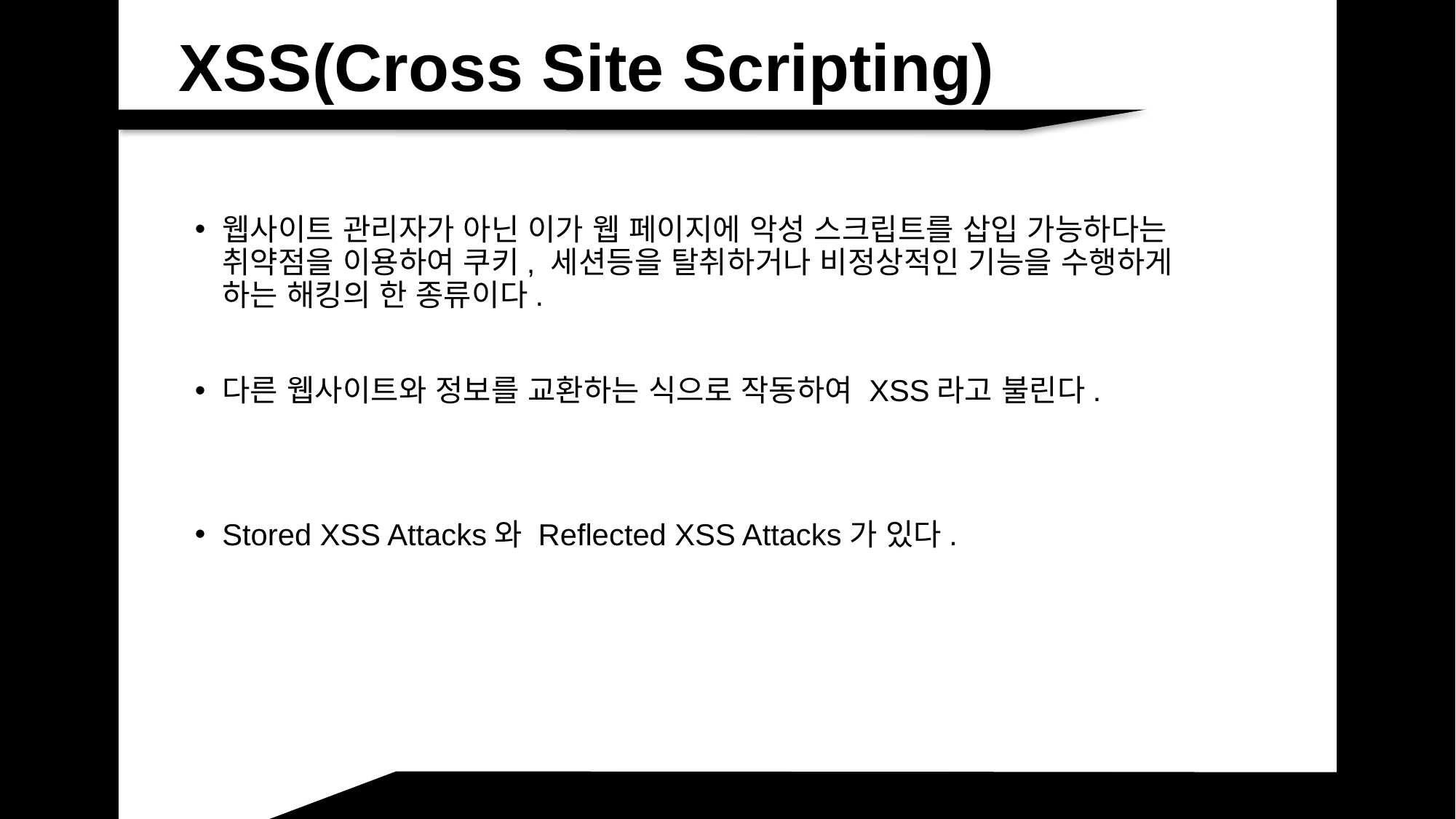

XSS(Cross Site Scripting)

웹사이트 관리자가 아닌 이가 웹 페이지에 악성 스크립트를 삽입 가능하다는 취약점을 이용하여 쿠키, 세션등을 탈취하거나 비정상적인 기능을 수행하게 하는 해킹의 한 종류이다.

다른 웹사이트와 정보를 교환하는 식으로 작동하여 XSS라고 불린다.

Stored XSS Attacks와 Reflected XSS Attacks가 있다.